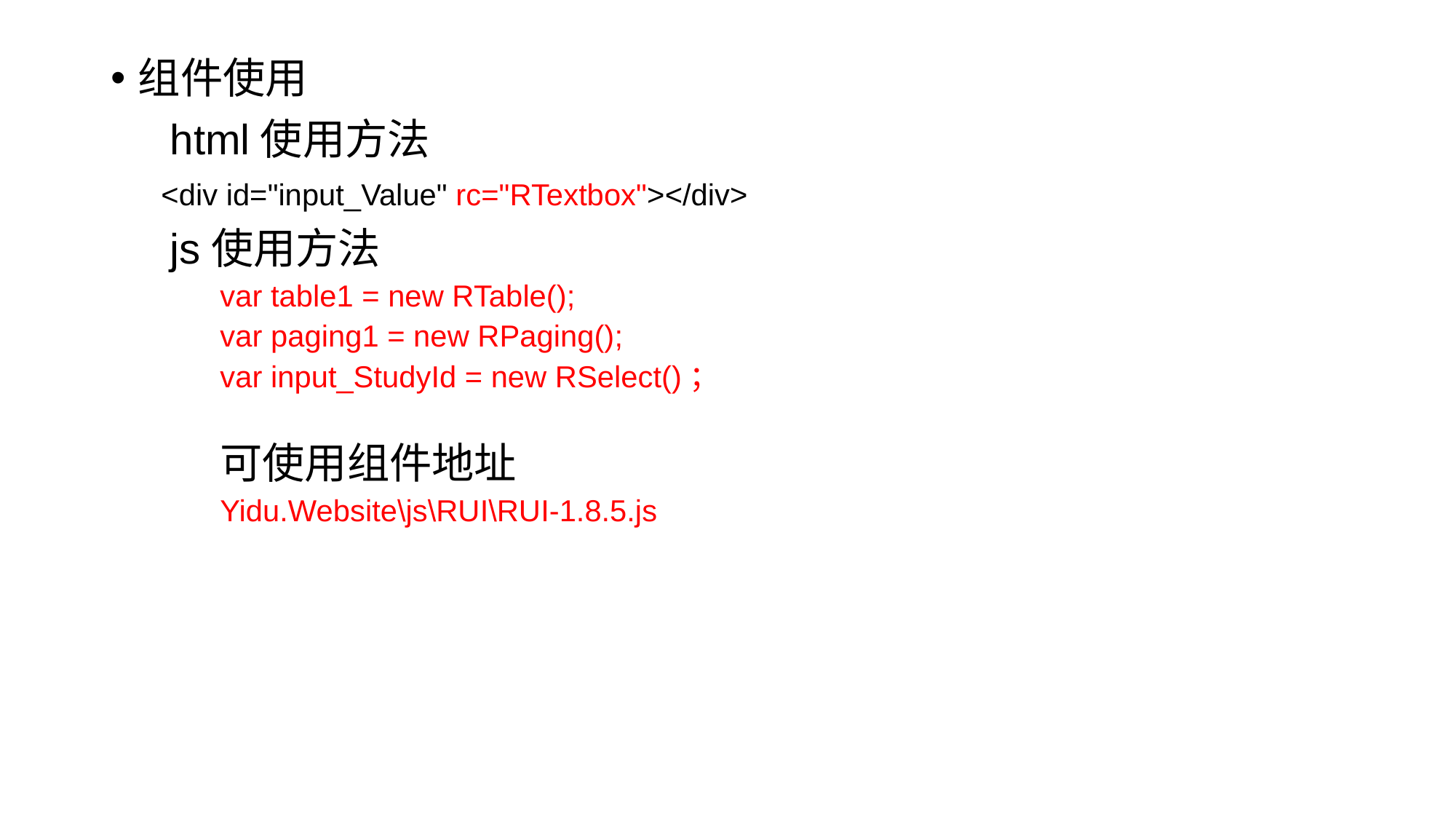

组件使用
     html使用方法
      <div id="input_Value" rc="RTextbox"></div>
     js使用方法
var table1 = new RTable();
var paging1 = new RPaging();
var input_StudyId = new RSelect()；

可使用组件地址
Yidu.Website\js\RUI\RUI-1.8.5.js